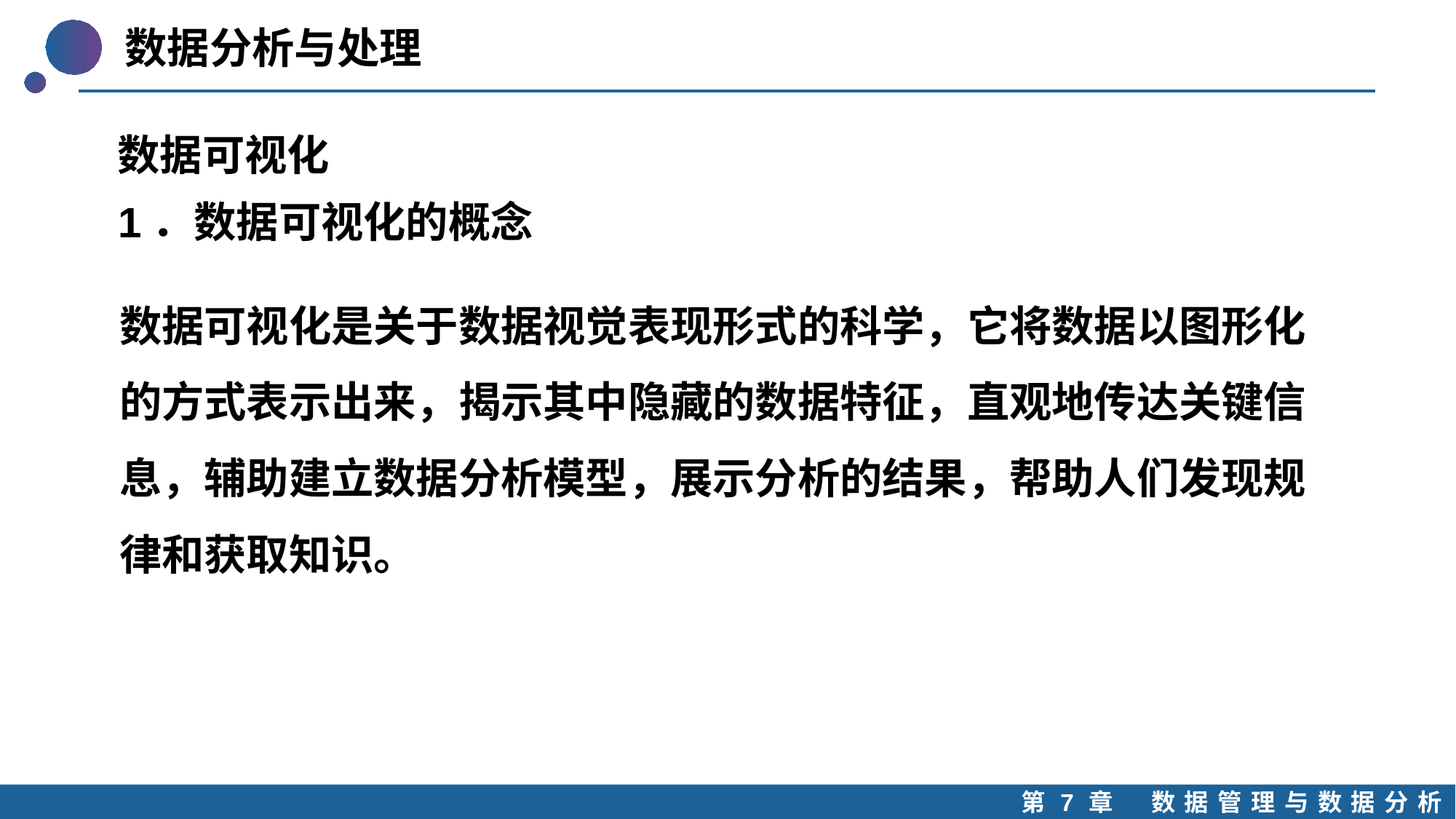

数据分析与处理

数据可视化
1．数据可视化的概念
数据可视化是关于数据视觉表现形式的科学，它将数据以图形化的方式表示出来，揭示其中隐藏的数据特征，直观地传达关键信息，辅助建立数据分析模型，展示分析的结果，帮助人们发现规律和获取知识。
第7章  数据管理与数据分析